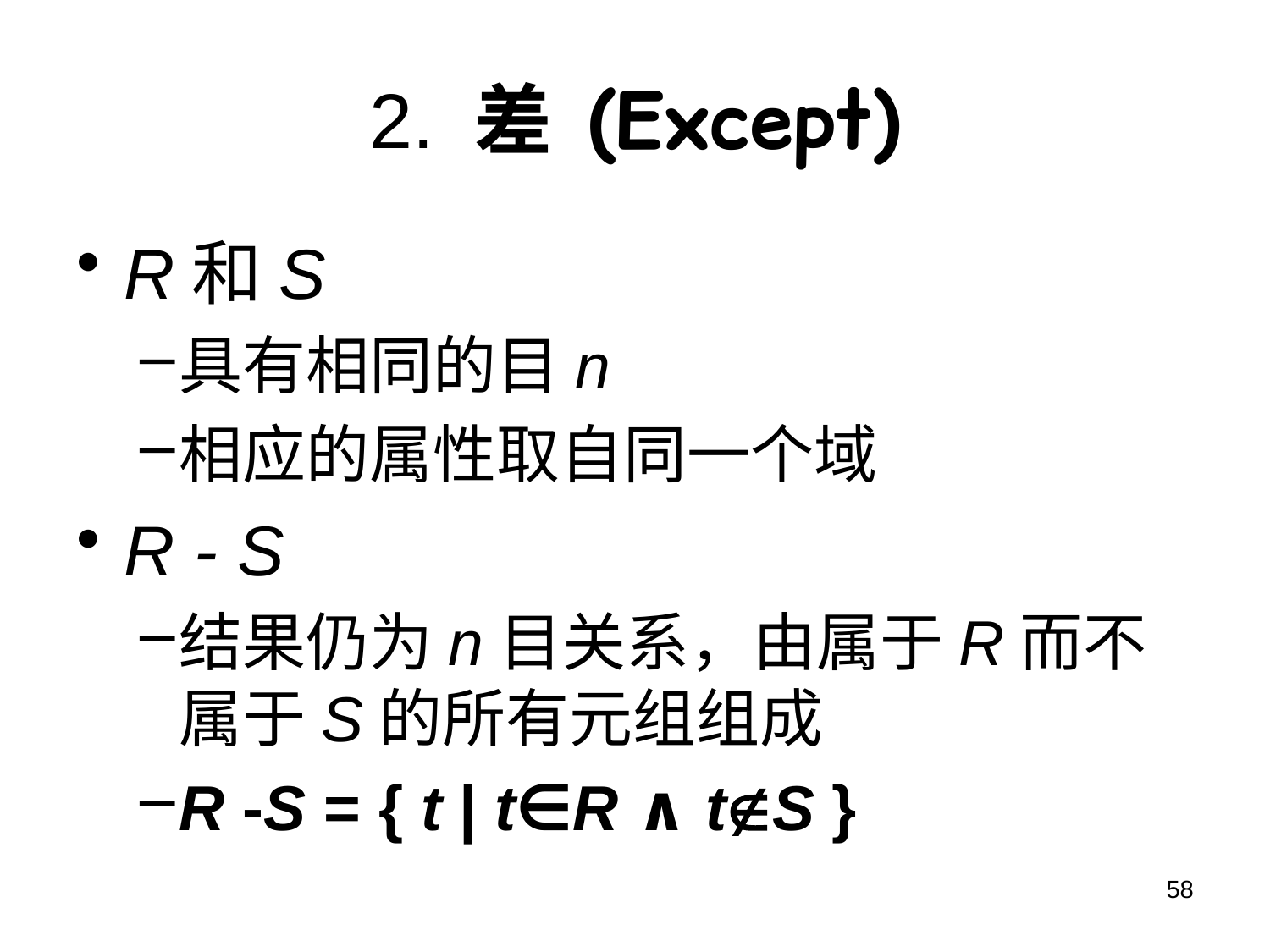

# 2. 差 (Except)
R和S
具有相同的目n
相应的属性取自同一个域
R - S
结果仍为n目关系，由属于R而不属于S的所有元组组成
R -S = { t | t∈R ∧ t∉S }
58